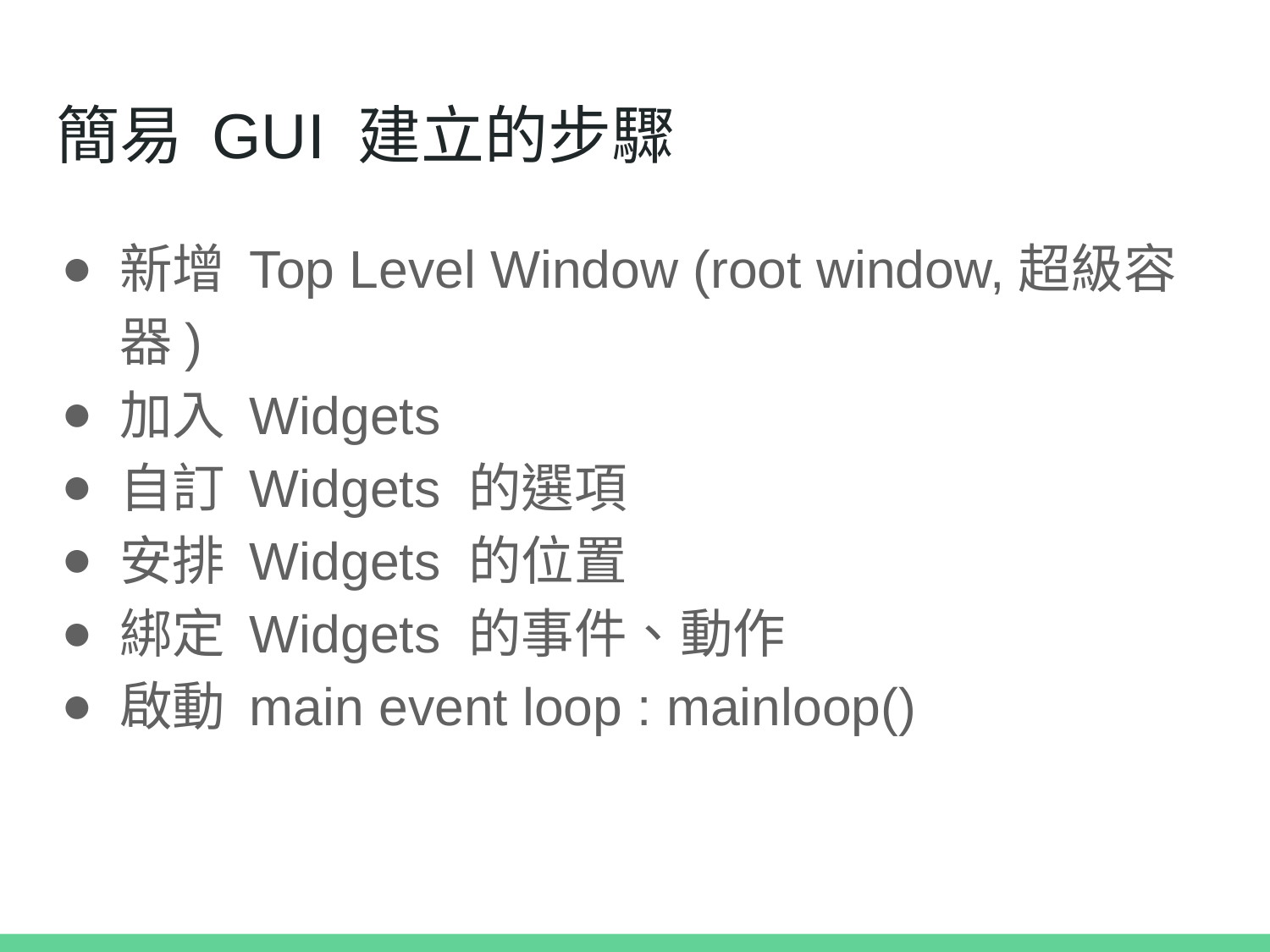

# 簡易 GUI 建立的步驟
新增 Top Level Window (root window,超級容器)
加入 Widgets
自訂 Widgets 的選項
安排 Widgets 的位置
綁定 Widgets 的事件、動作
啟動 main event loop : mainloop()